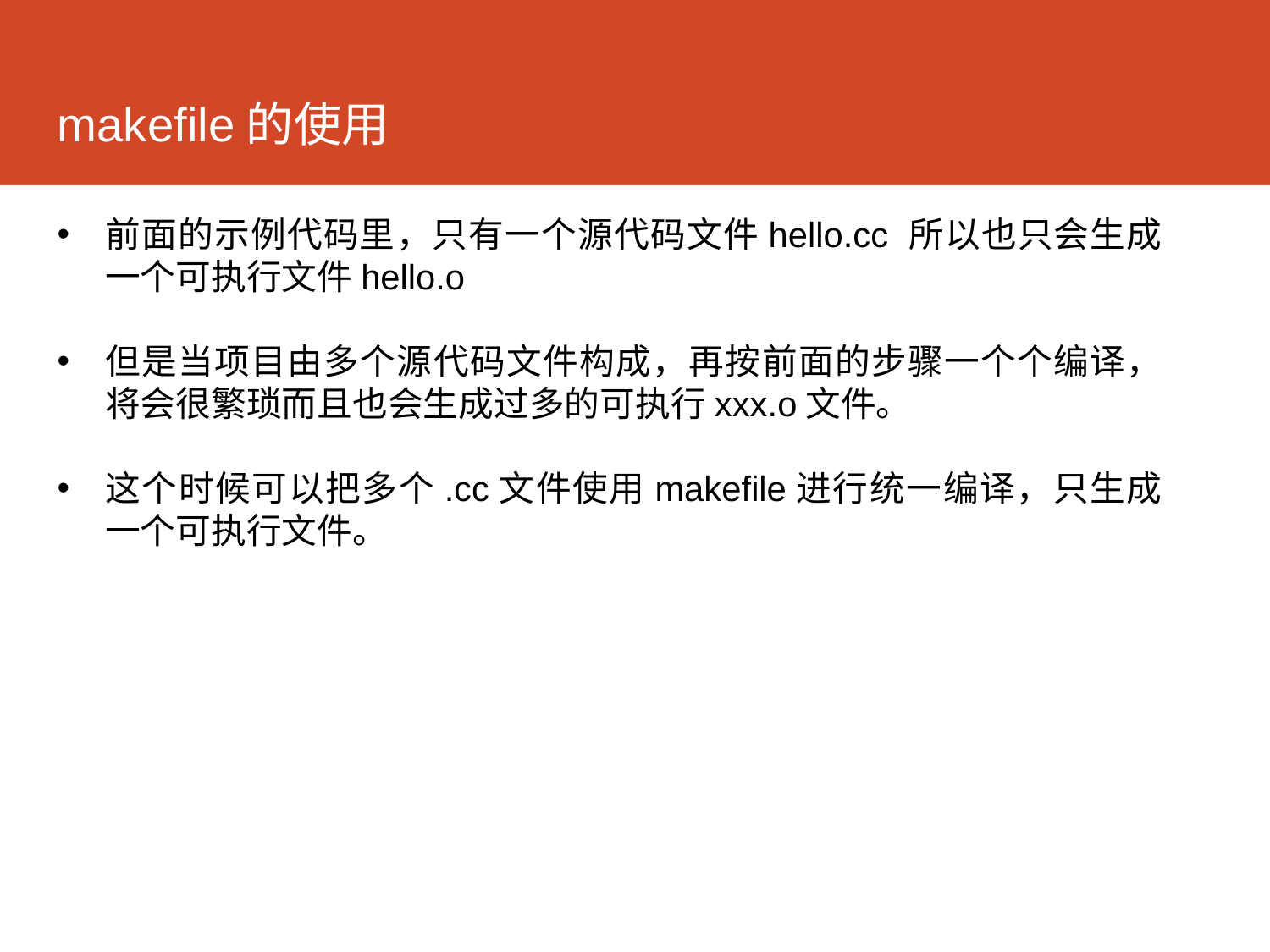

makefile的使用
前面的示例代码里，只有一个源代码文件hello.cc 所以也只会生成一个可执行文件hello.o

但是当项目由多个源代码文件构成，再按前面的步骤一个个编译，将会很繁琐而且也会生成过多的可执行xxx.o文件。

这个时候可以把多个.cc文件使用makefile进行统一编译，只生成一个可执行文件。